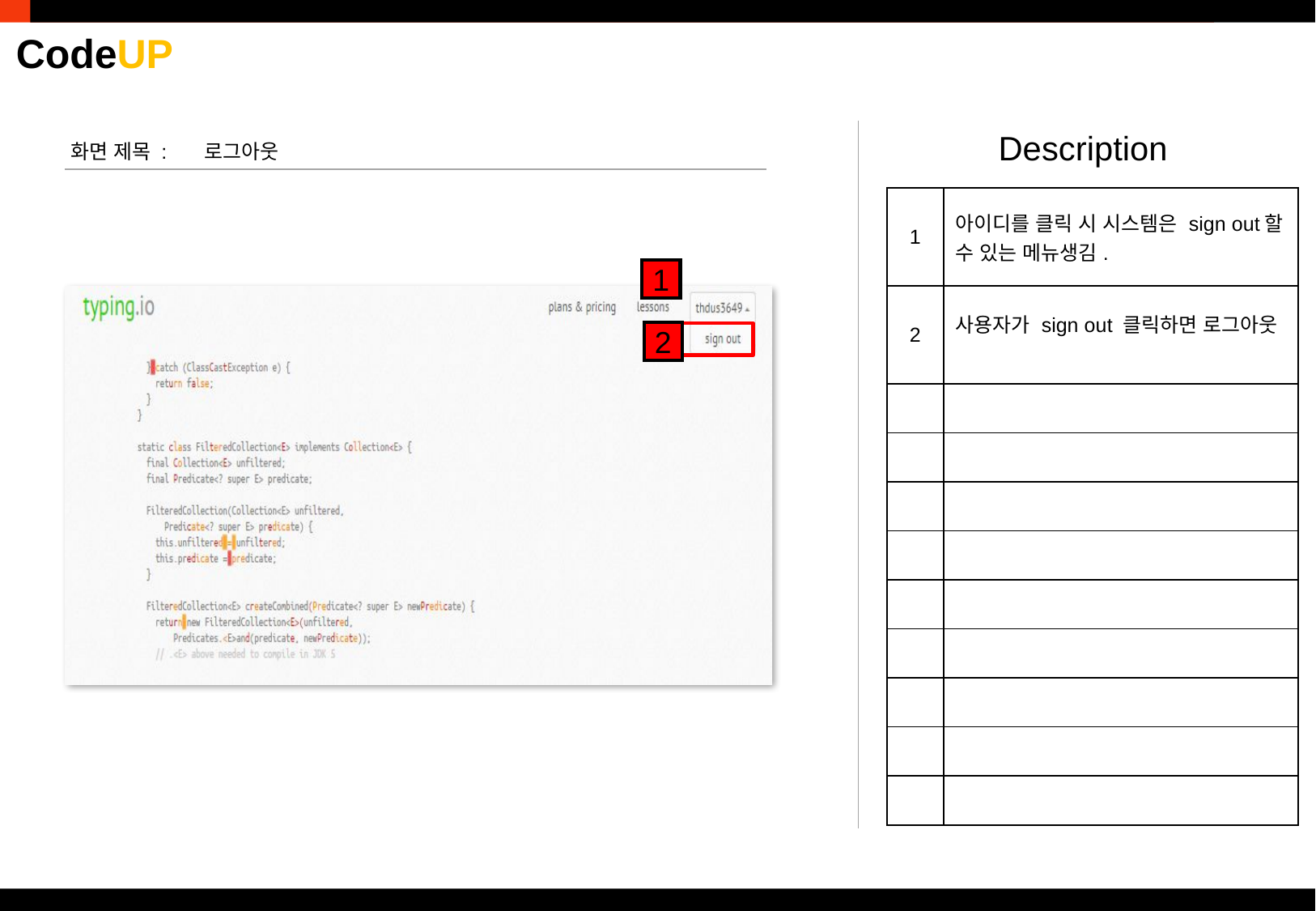

Description
화면 제목 :
로그아웃
| 1 | 아이디를 클릭 시 시스템은 sign out할 수 있는 메뉴생김. |
| --- | --- |
| 2 | 사용자가 sign out 클릭하면 로그아웃 |
|  |  |
|  |  |
|  |  |
|  |  |
|  |  |
|  |  |
|  |  |
|  |  |
|  |  |
1

2